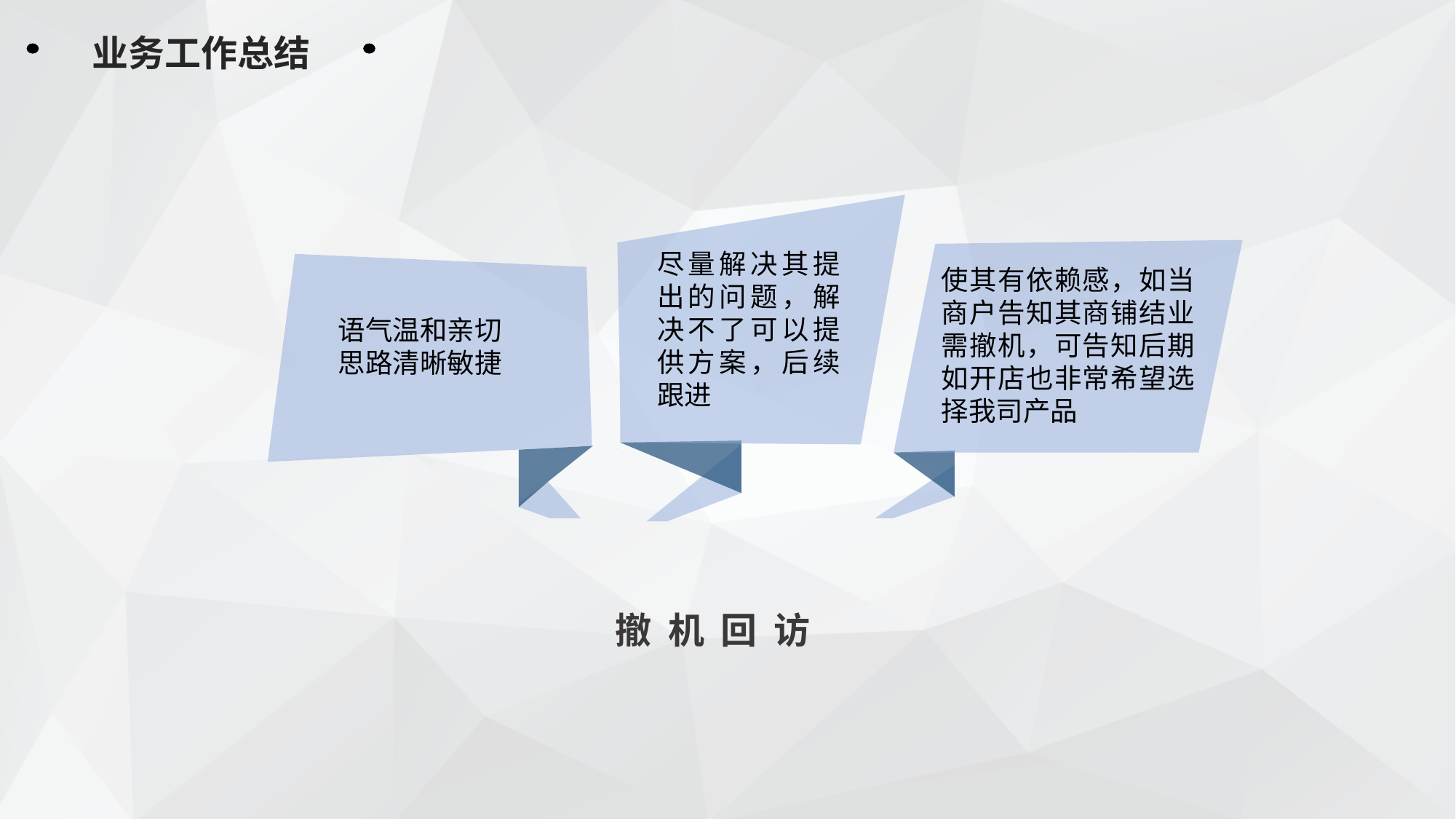

业务工作总结

尽量解决其提出的问题，解决不了可以提供方案，后续跟进

使其有依赖感，如当商户告知其商铺结业需撤机，可告知后期如开店也非常希望选择我司产品
语气温和亲切
思路清晰敏捷

撤  机  回  访